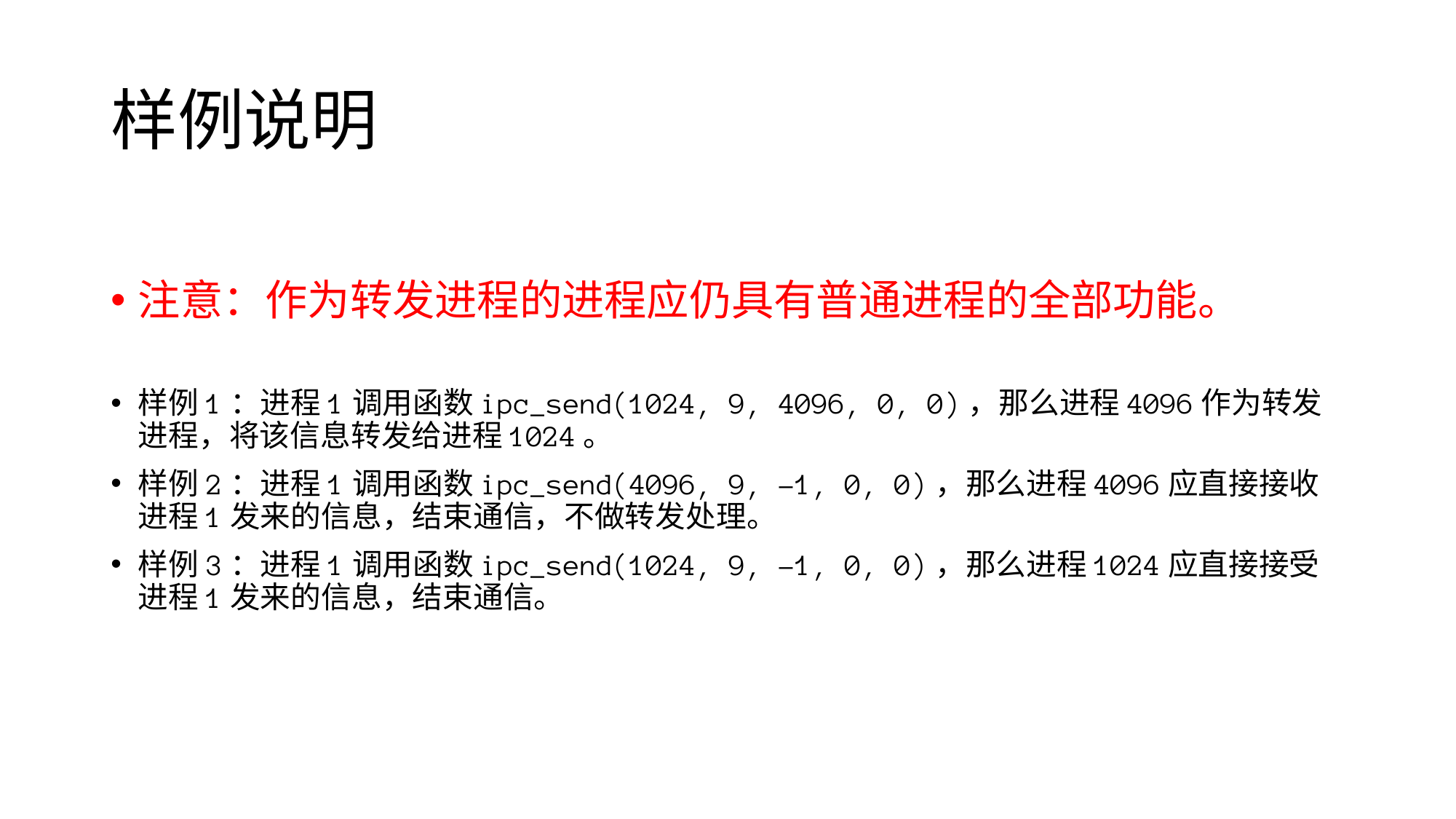

# 样例说明
注意：作为转发进程的进程应仍具有普通进程的全部功能。

样例1：进程1调用函数ipc_send(1024, 9, 4096, 0, 0)，那么进程4096作为转发进程，将该信息转发给进程1024。
样例2：进程1调用函数ipc_send(4096, 9, -1, 0, 0)，那么进程4096应直接接收进程1发来的信息，结束通信，不做转发处理。
样例3：进程1调用函数ipc_send(1024, 9, -1, 0, 0)，那么进程1024应直接接受进程1发来的信息，结束通信。